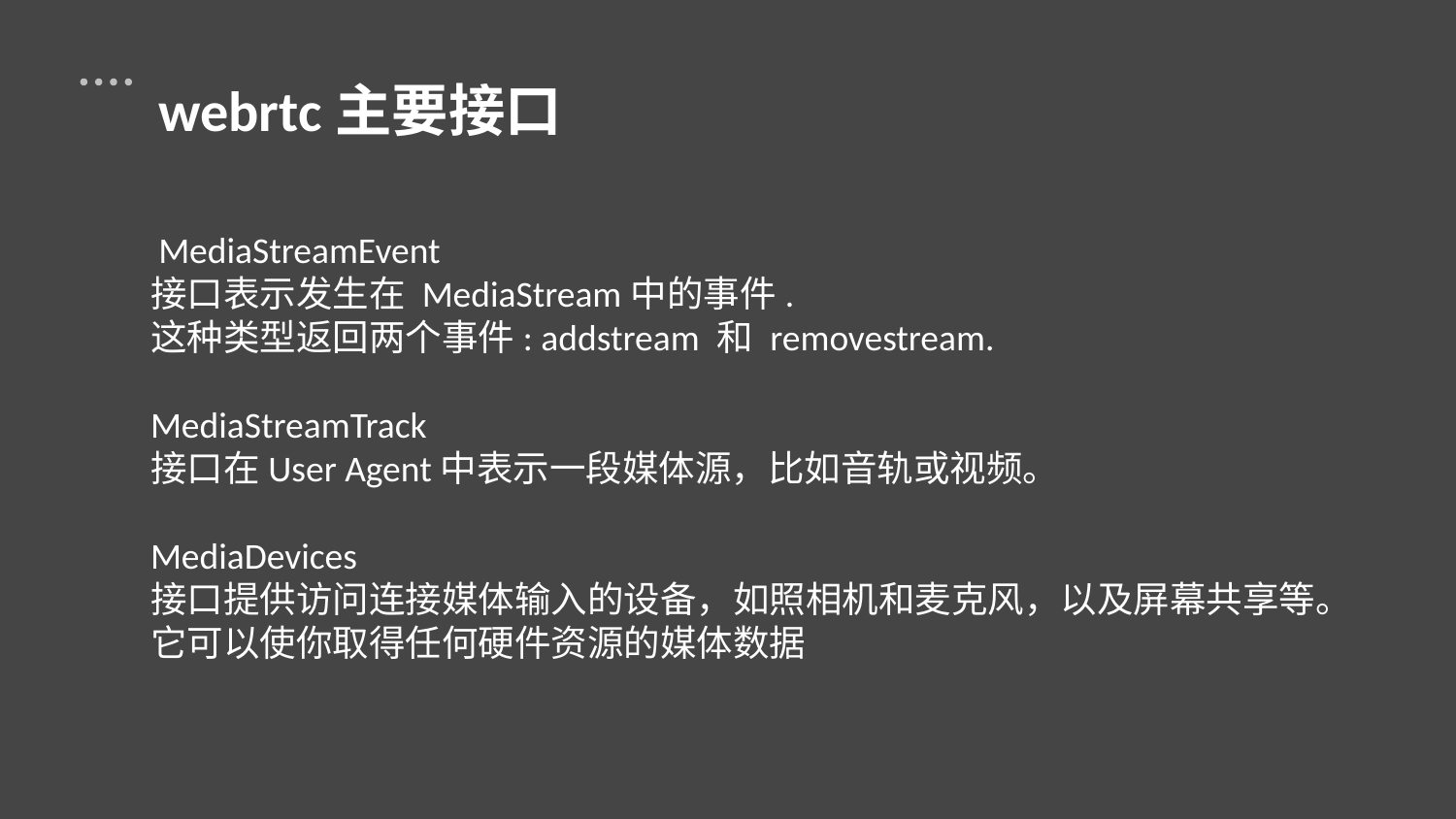

webrtc主要接口

 MediaStreamEvent
接口表示发生在 MediaStream中的事件.
这种类型返回两个事件: addstream 和 removestream.

MediaStreamTrack
接口在User Agent中表示一段媒体源，比如音轨或视频。

MediaDevices
接口提供访问连接媒体输入的设备，如照相机和麦克风，以及屏幕共享等。它可以使你取得任何硬件资源的媒体数据